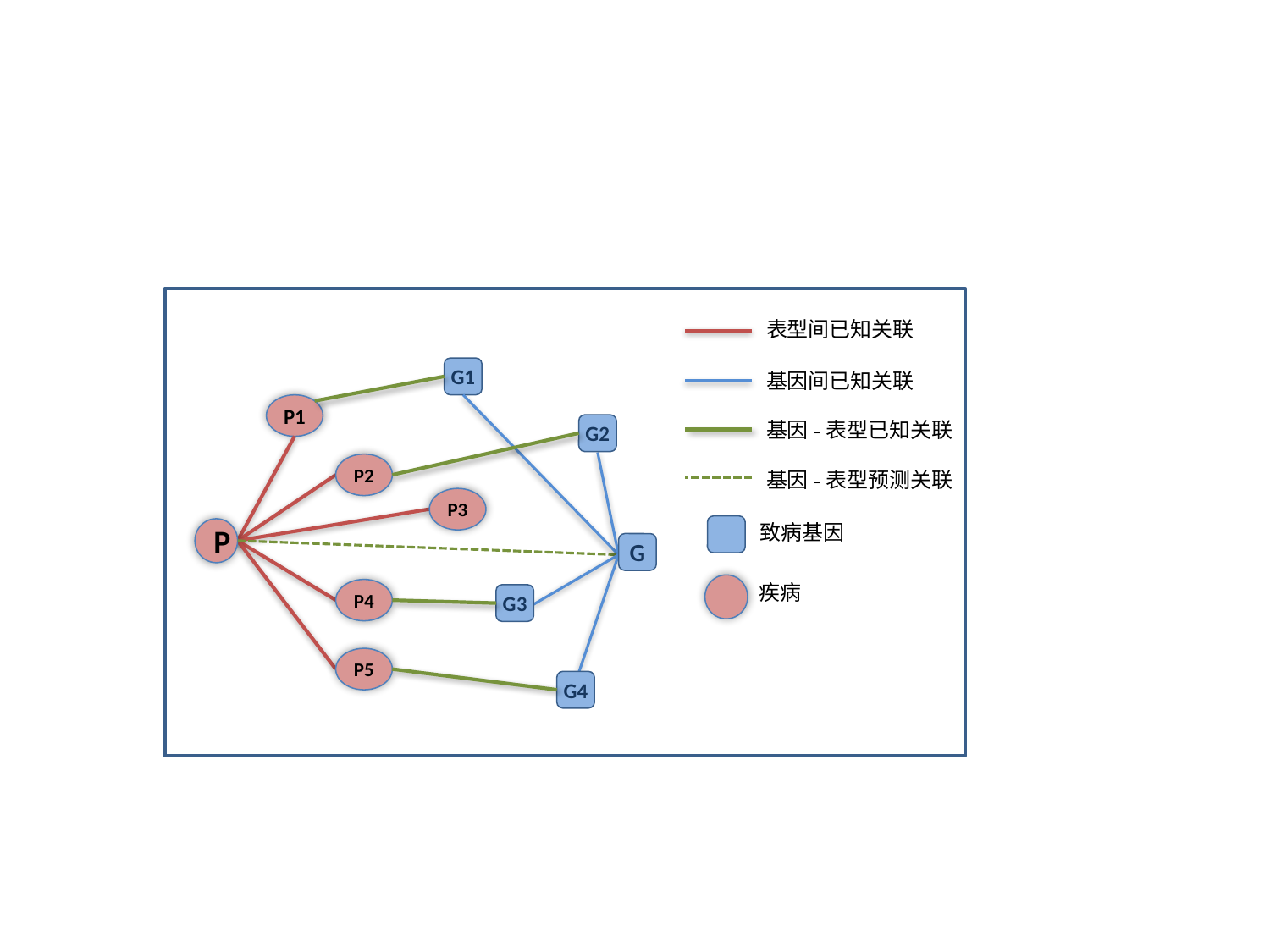

表型间已知关联
基因间已知关联
基因-表型已知关联
基因-表型预测关联
G1
P1
G2
P2
P3

致病基因
疾病

P
G
P4
G3
P5
G4